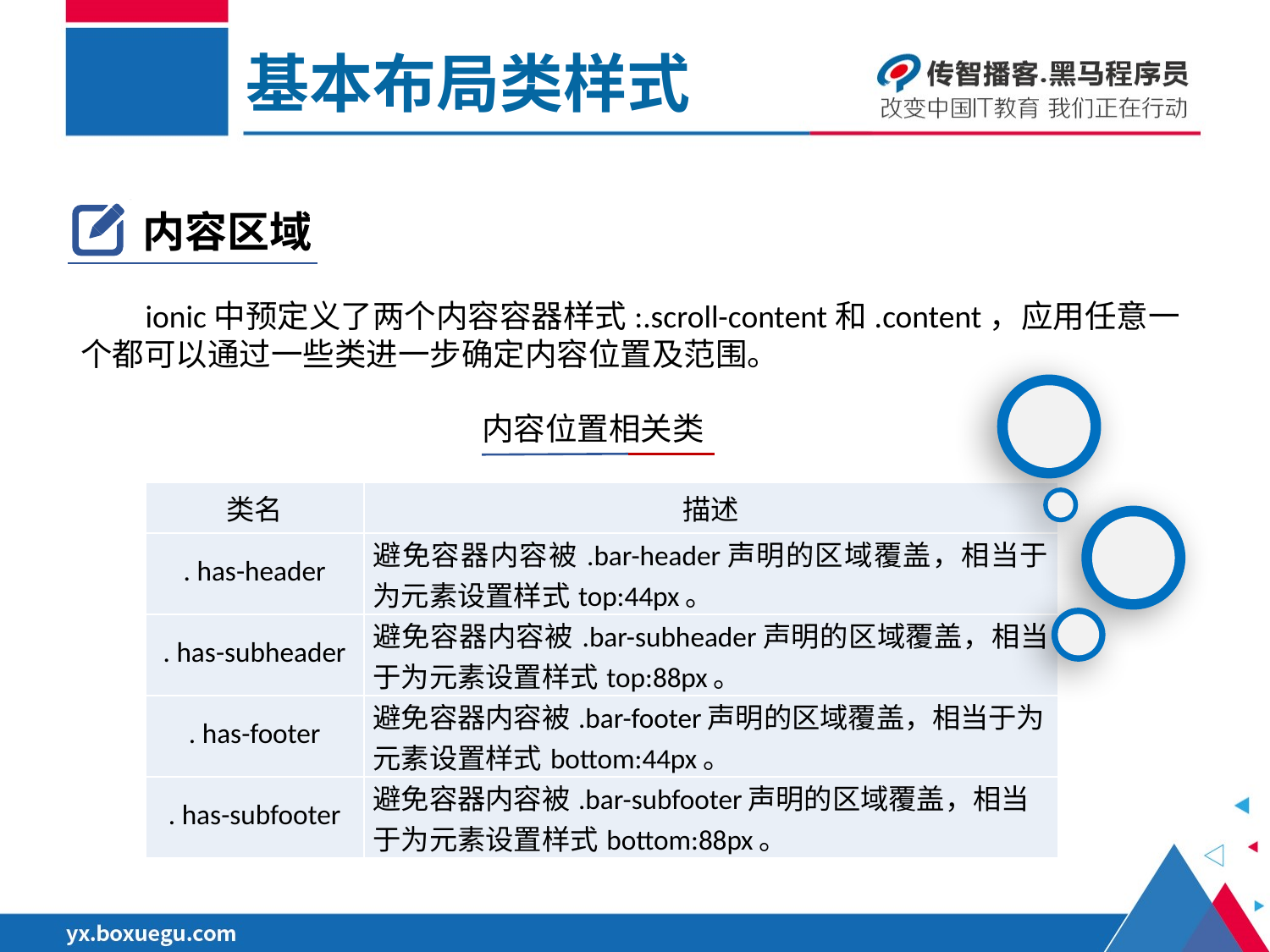

基本布局类样式
内容区域

         ionic中预定义了两个内容容器样式:.scroll-content和.content，应用任意一个都可以通过一些类进一步确定内容位置及范围。

内容位置相关类
| 类名 | 描述 |
| --- | --- |
| . has-header | 避免容器内容被.bar-header声明的区域覆盖，相当于为元素设置样式top:44px。 |
| . has-subheader | 避免容器内容被.bar-subheader声明的区域覆盖，相当于为元素设置样式top:88px。 |
| . has-footer | 避免容器内容被.bar-footer声明的区域覆盖，相当于为元素设置样式bottom:44px。 |
| . has-subfooter | 避免容器内容被.bar-subfooter声明的区域覆盖，相当于为元素设置样式bottom:88px。 |